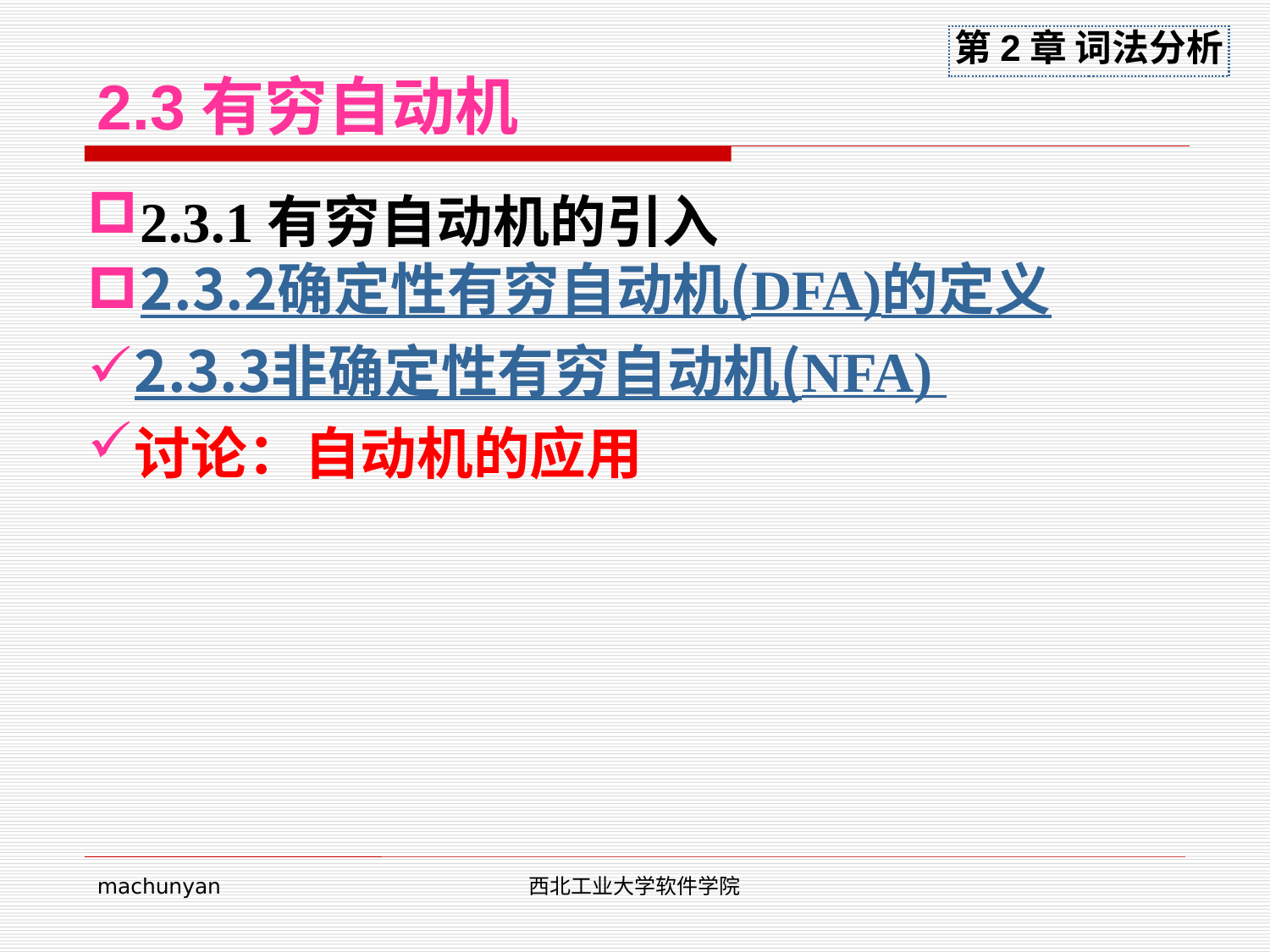

2.3有穷自动机
2.3.1有穷自动机的引入
2.3.2确定性有穷自动机(DFA)的定义
2.3.3非确定性有穷自动机(NFA)
讨论：自动机的应用
machunyan

西北工业大学软件学院
61